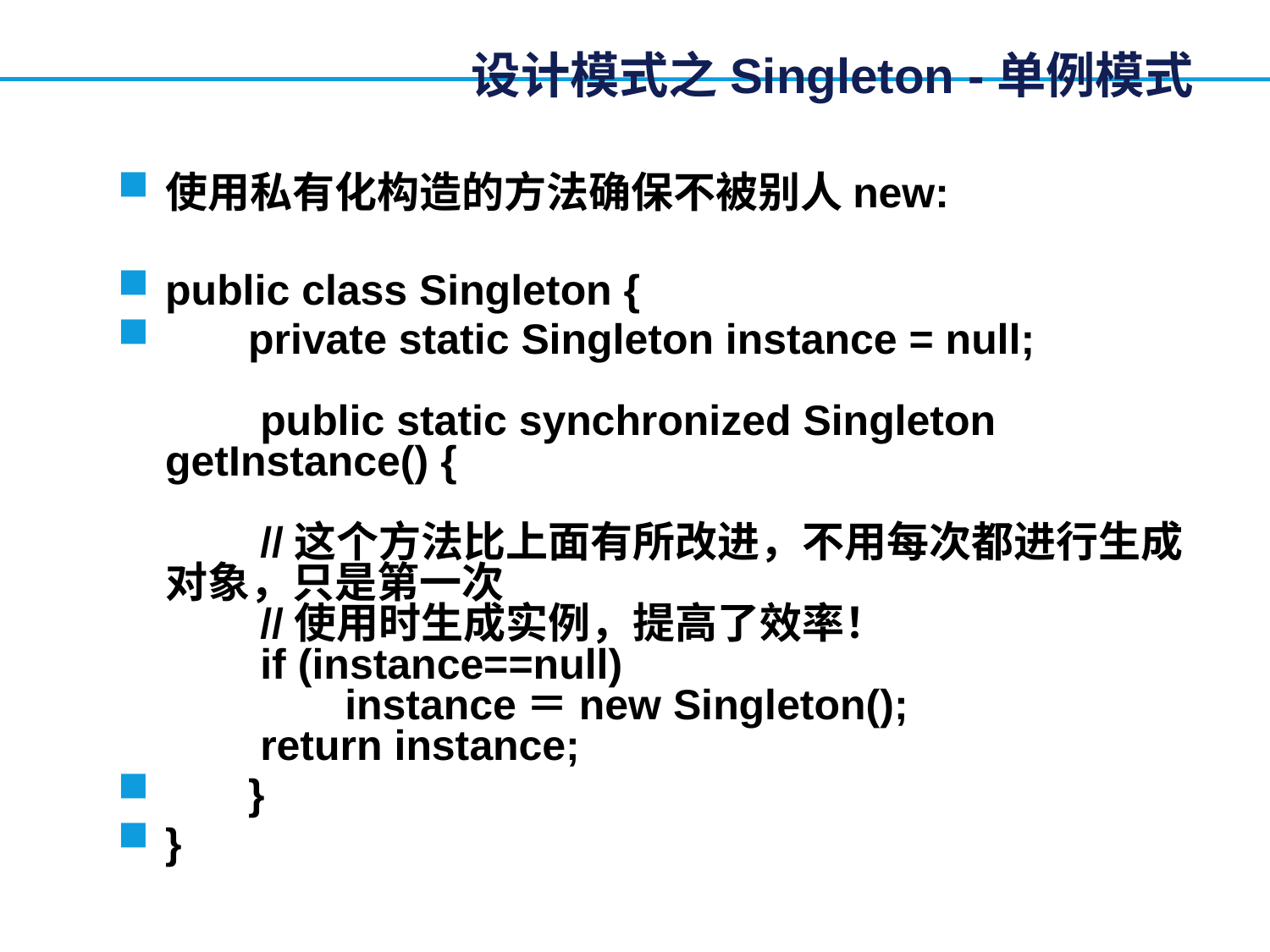

# 设计模式之Singleton -单例模式
使用私有化构造的方法确保不被别人new:

public class Singleton {
       private static Singleton instance = null;
　　public static synchronized Singleton getInstance() {
　　//这个方法比上面有所改进，不用每次都进行生成对象，只是第一次　　　 　
　　//使用时生成实例，提高了效率！
　　if (instance==null)
　　　　instance＝new Singleton();
　　return instance;
       }
}